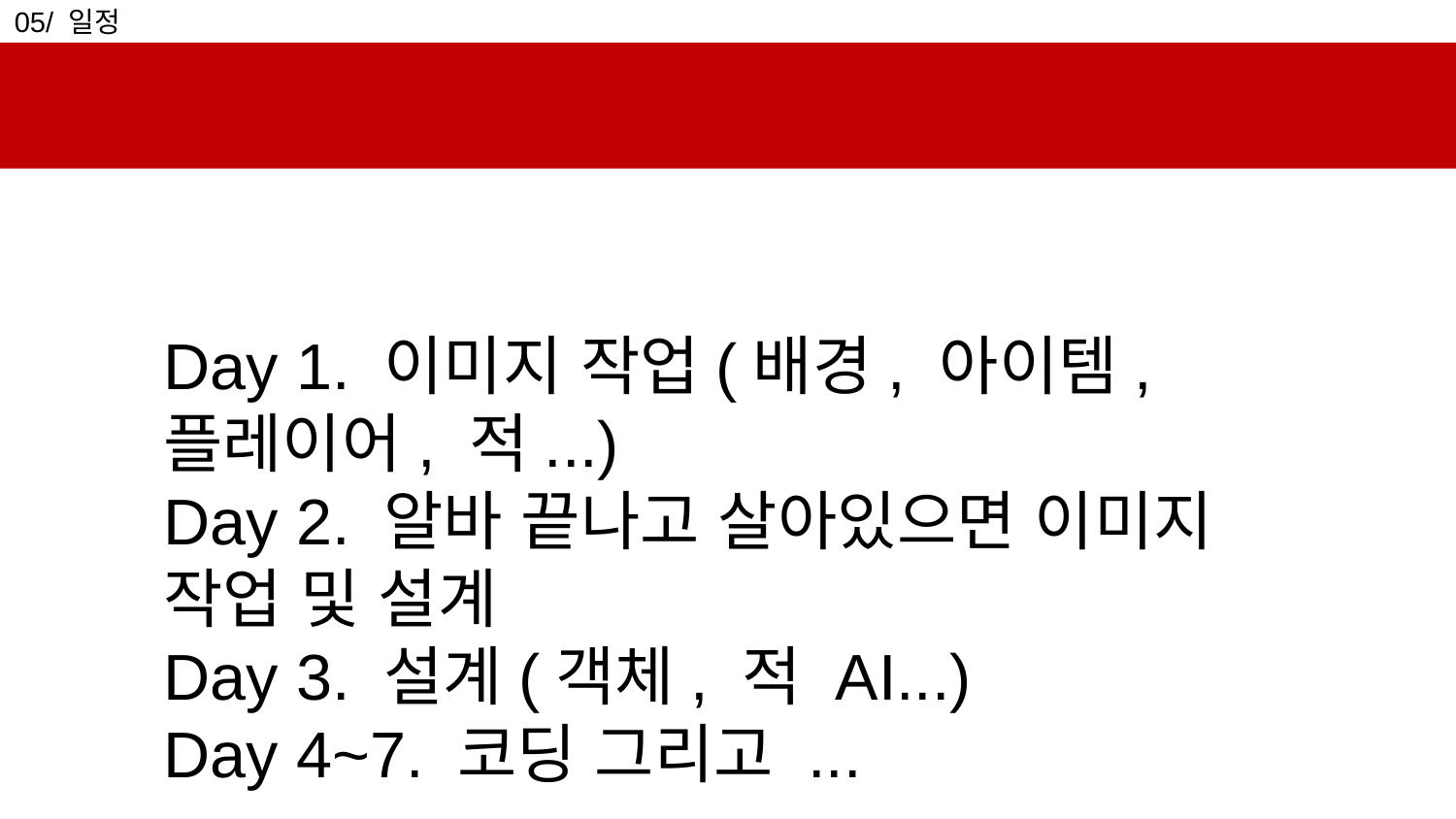

05/ 일정

진행 일정
Day 1. 이미지 작업(배경, 아이템, 플레이어, 적...)
Day 2. 알바 끝나고 살아있으면 이미지 작업 및 설계
Day 3. 설계(객체, 적 AI...)
Day 4~7. 코딩 그리고 ...